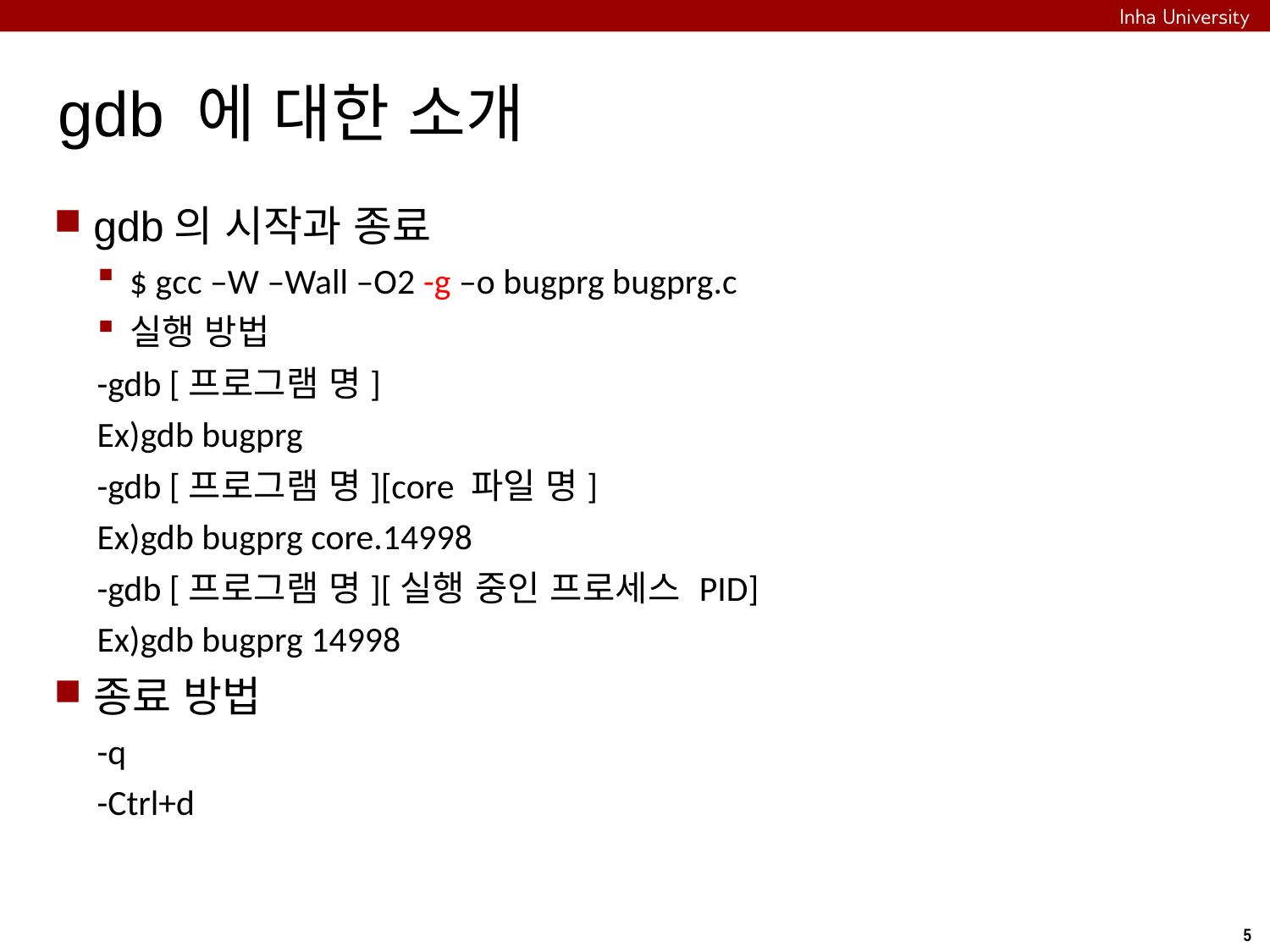

Inha University
# gdb 에 대한 소개
gdb의 시작과 종료
$ gcc –W –Wall –O2 -g –o bugprg bugprg.c
실행 방법
-gdb [프로그램 명]
Ex)gdb bugprg
-gdb [프로그램 명][core 파일 명]
Ex)gdb bugprg core.14998
-gdb [프로그램 명][실행 중인 프로세스 PID]
Ex)gdb bugprg 14998
종료 방법
-q
-Ctrl+d